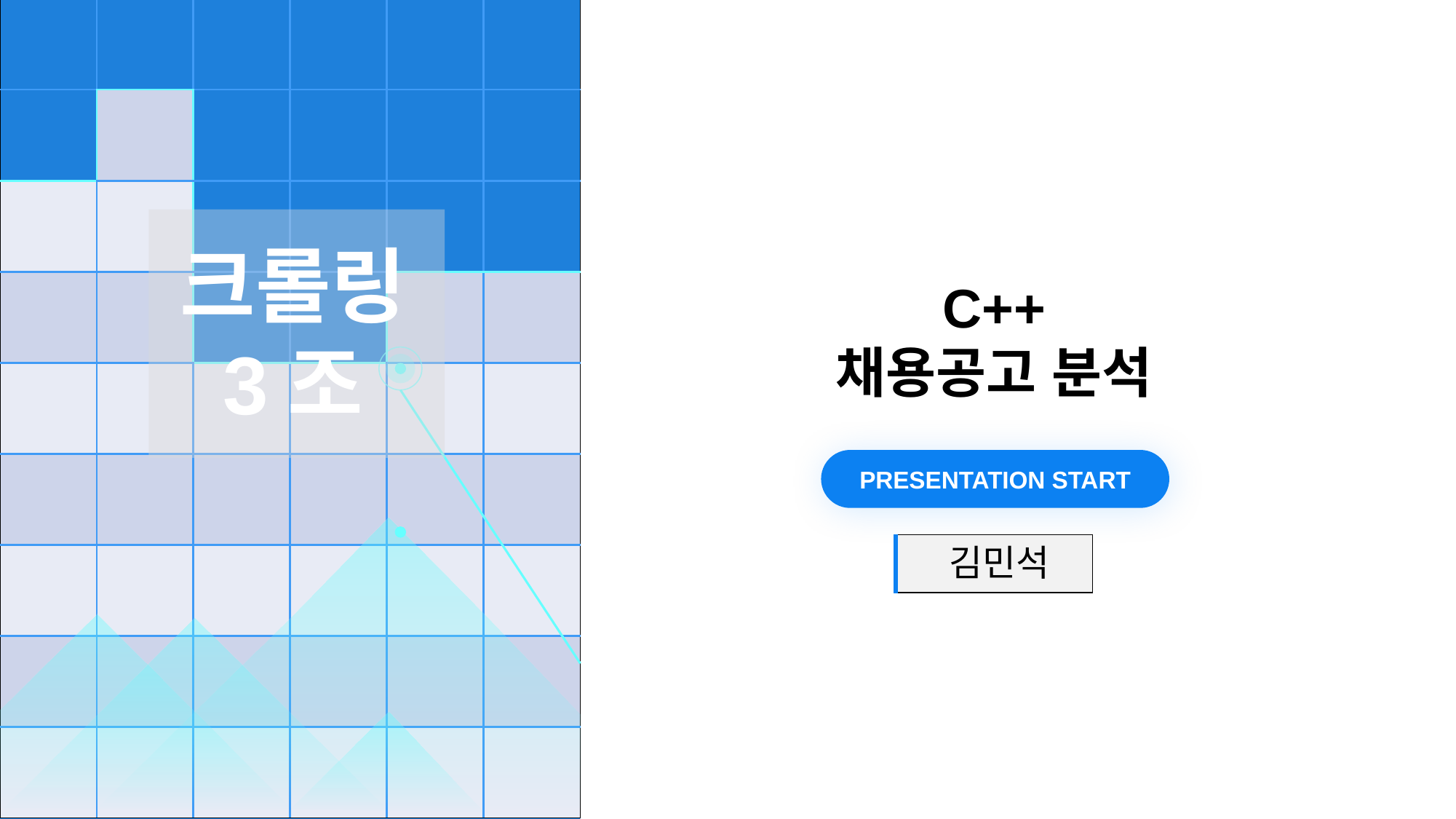

|  |  |  |  |  |  |
| --- | --- | --- | --- | --- | --- |
|  |  |  |  |  |  |
|  |  |  |  |  |  |
|  |  |  |  |  |  |
|  |  |  |  |  |  |
|  |  |  |  |  |  |
|  |  |  |  |  |  |
|  |  |  |  |  |  |
|  |  |  |  |  |  |

크롤링
3조
C++
채용공고 분석

PRESENTATION START

| 김민석 |
| --- |